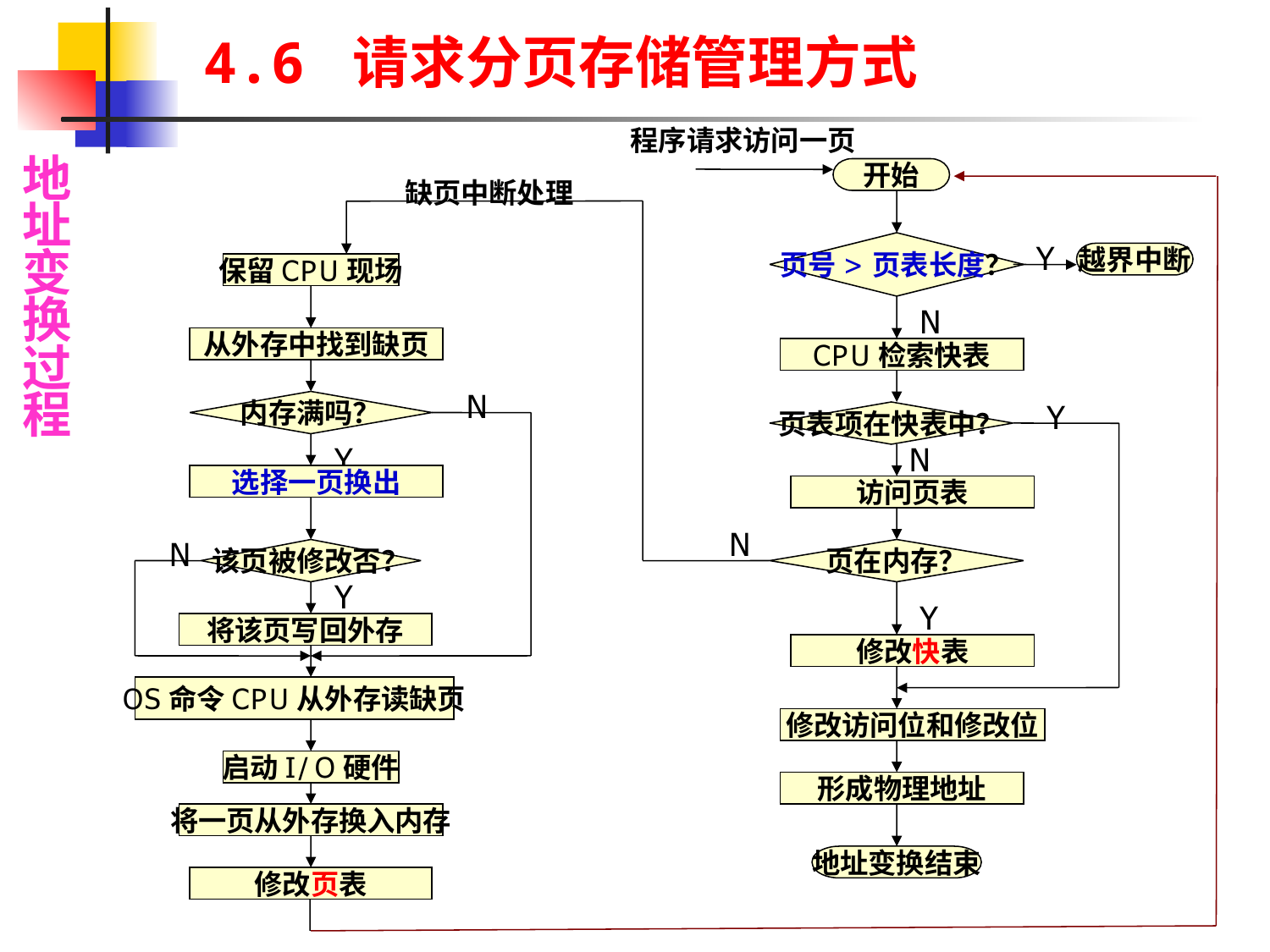

# 4.6 请求分页存储管理方式
程序请求访问一页
地址变换过程
开始
缺页中断处理

页号>页表长度？
Y
越界中断
保留CPU现场

N
从外存中找到缺页
CPU检索快表

N
内存满吗？
Y
页表项在快表中？

Y
N

选择一页换出
访问页表

N
N
该页被修改否？
页在内存？

Y

Y
将该页写回外存
修改快表

OS命令CPU从外存读缺页

修改访问位和修改位

启动I/O硬件
形成物理地址

将一页从外存换入内存

地址变换结束
修改页表